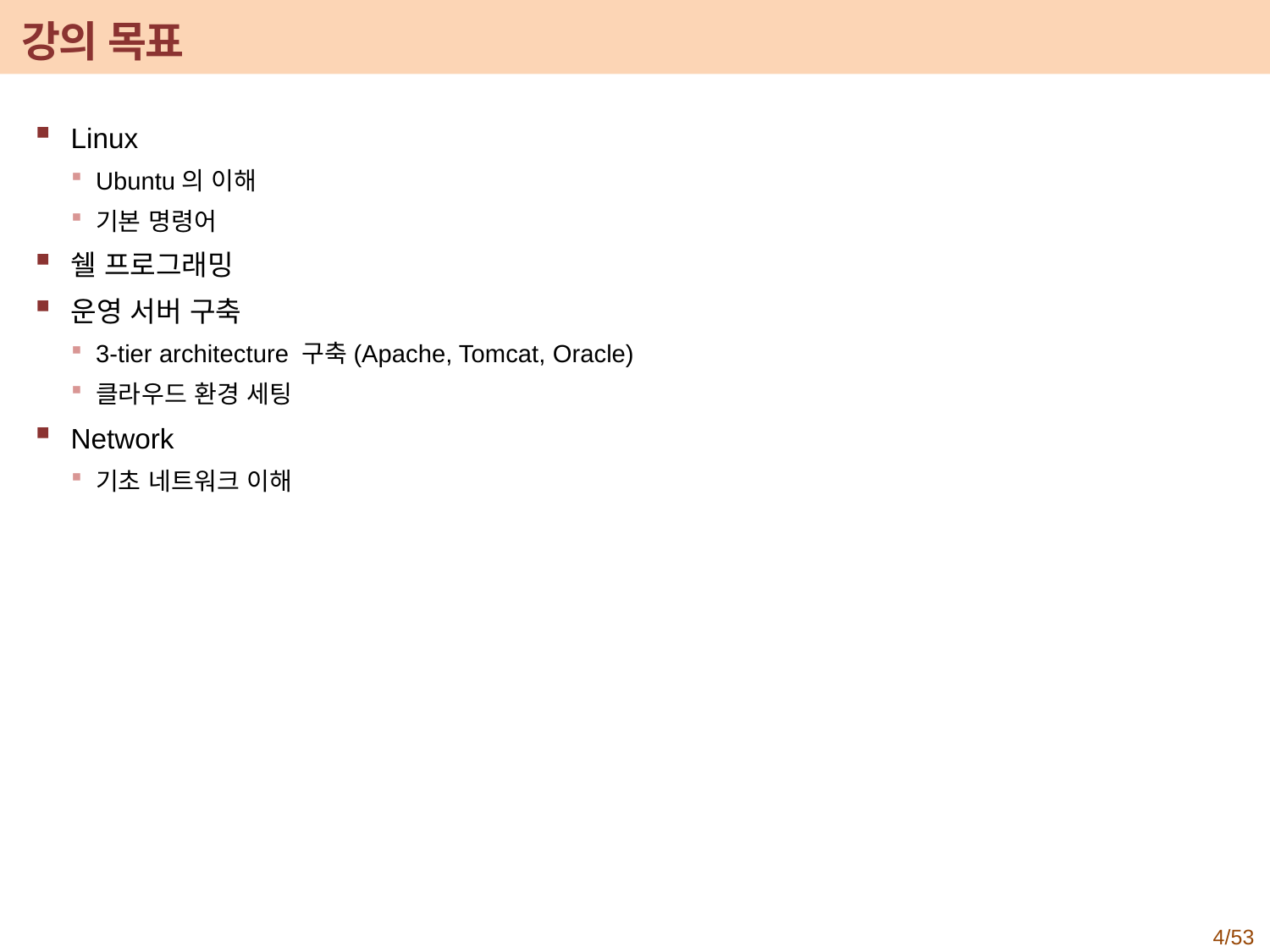

# 강의 목표
Linux
Ubuntu의 이해
기본 명령어
쉘 프로그래밍
운영 서버 구축
3-tier architecture 구축(Apache, Tomcat, Oracle)
클라우드 환경 세팅
Network
기초 네트워크 이해